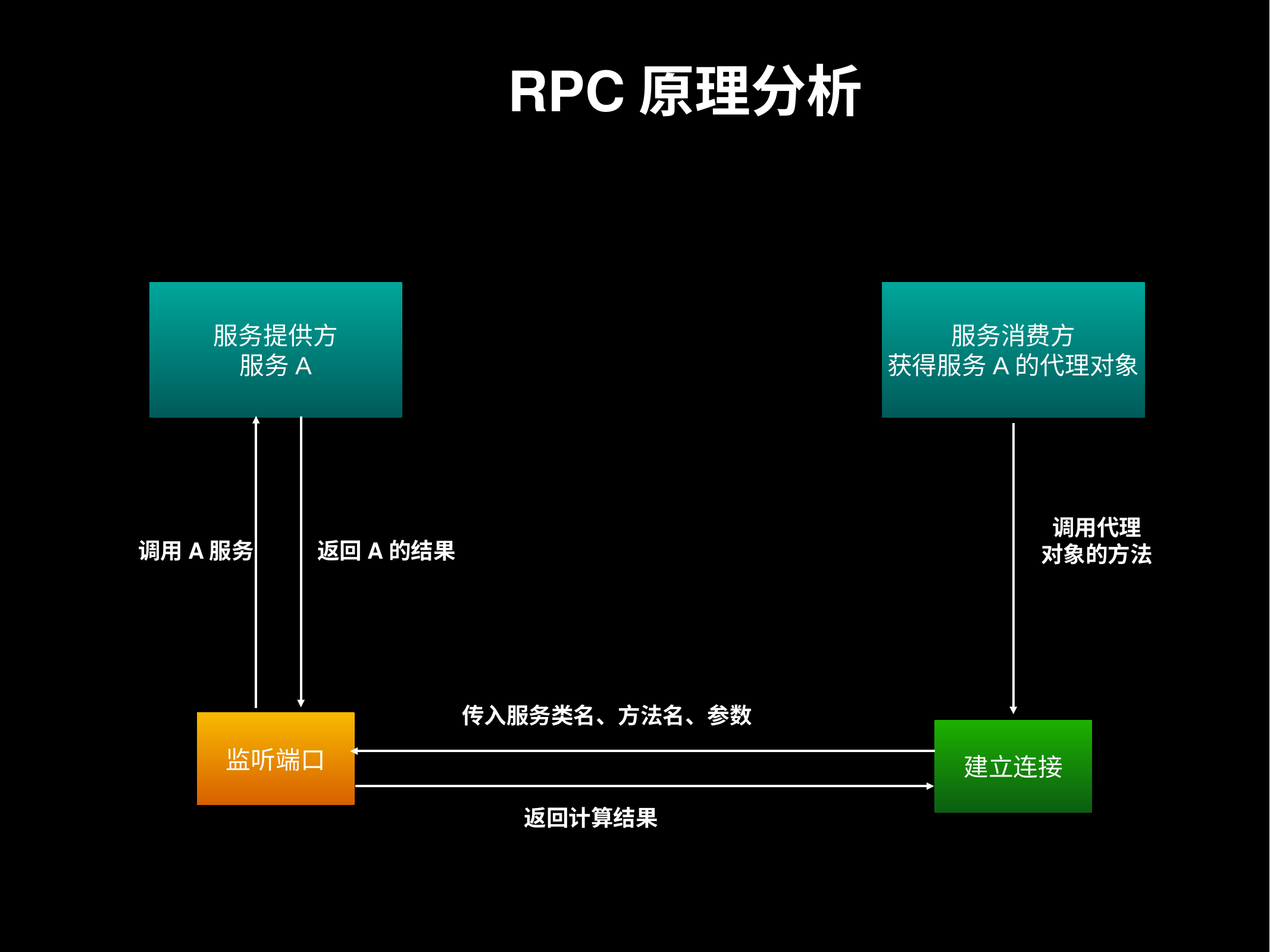

RPC原理分析
服务提供方
服务A
服务消费方
获得服务A的代理对象

调用代理
对象的方法
调用A服务
返回A的结果
传入服务类名、方法名、参数
监听端口
建立连接

返回计算结果